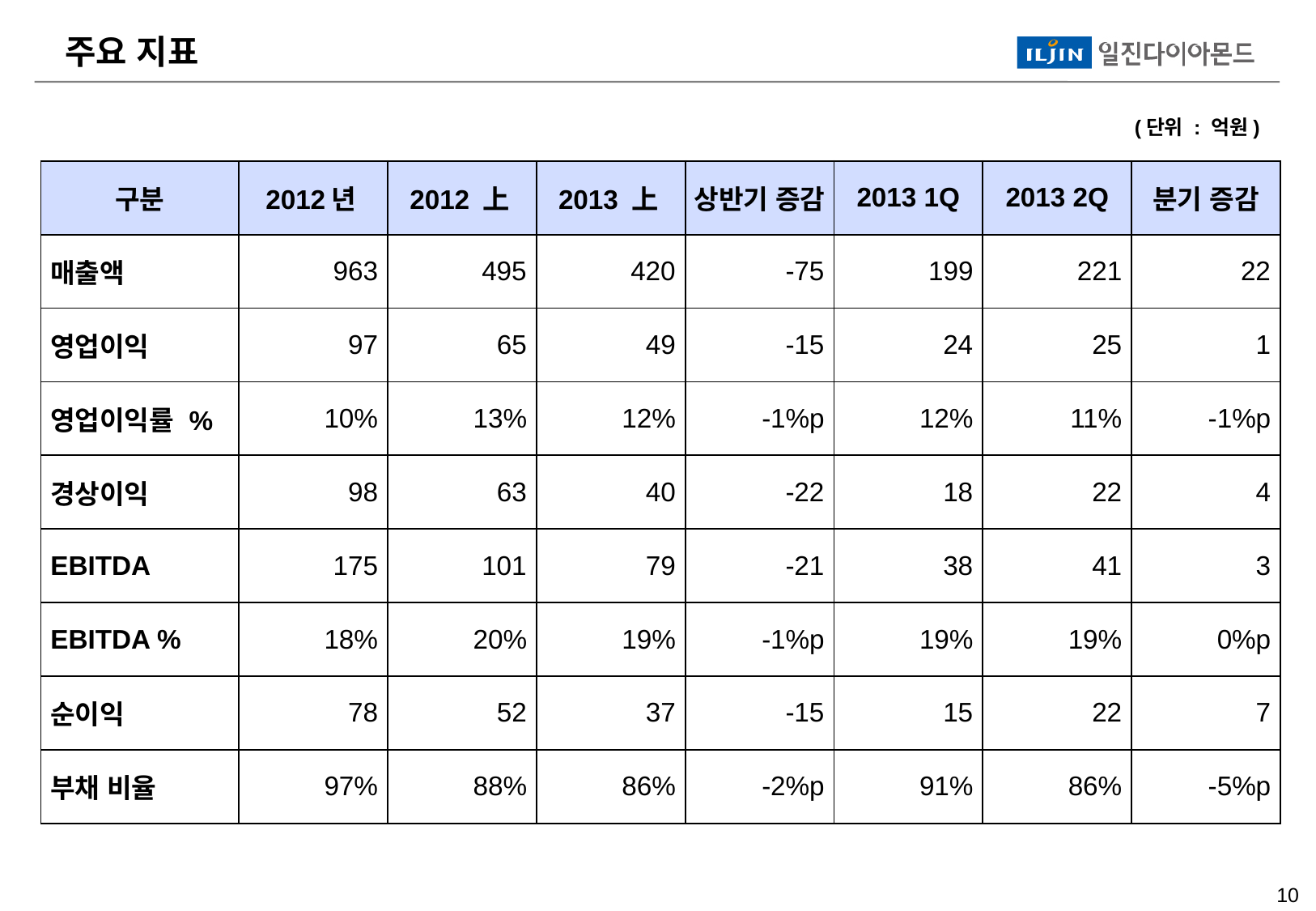

주요 지표
(단위 : 억원)
| 구분 | 2012년 | 2012 上 | 2013 上 | 상반기 증감 | 2013 1Q | 2013 2Q | 분기 증감 |
| --- | --- | --- | --- | --- | --- | --- | --- |
| 매출액 | 963 | 495 | 420 | -75 | 199 | 221 | 22 |
| 영업이익 | 97 | 65 | 49 | -15 | 24 | 25 | 1 |
| 영업이익률 % | 10% | 13% | 12% | -1%p | 12% | 11% | -1%p |
| 경상이익 | 98 | 63 | 40 | -22 | 18 | 22 | 4 |
| EBITDA | 175 | 101 | 79 | -21 | 38 | 41 | 3 |
| EBITDA % | 18% | 20% | 19% | -1%p | 19% | 19% | 0%p |
| 순이익 | 78 | 52 | 37 | -15 | 15 | 22 | 7 |
| 부채 비율 | 97% | 88% | 86% | -2%p | 91% | 86% | -5%p |
10